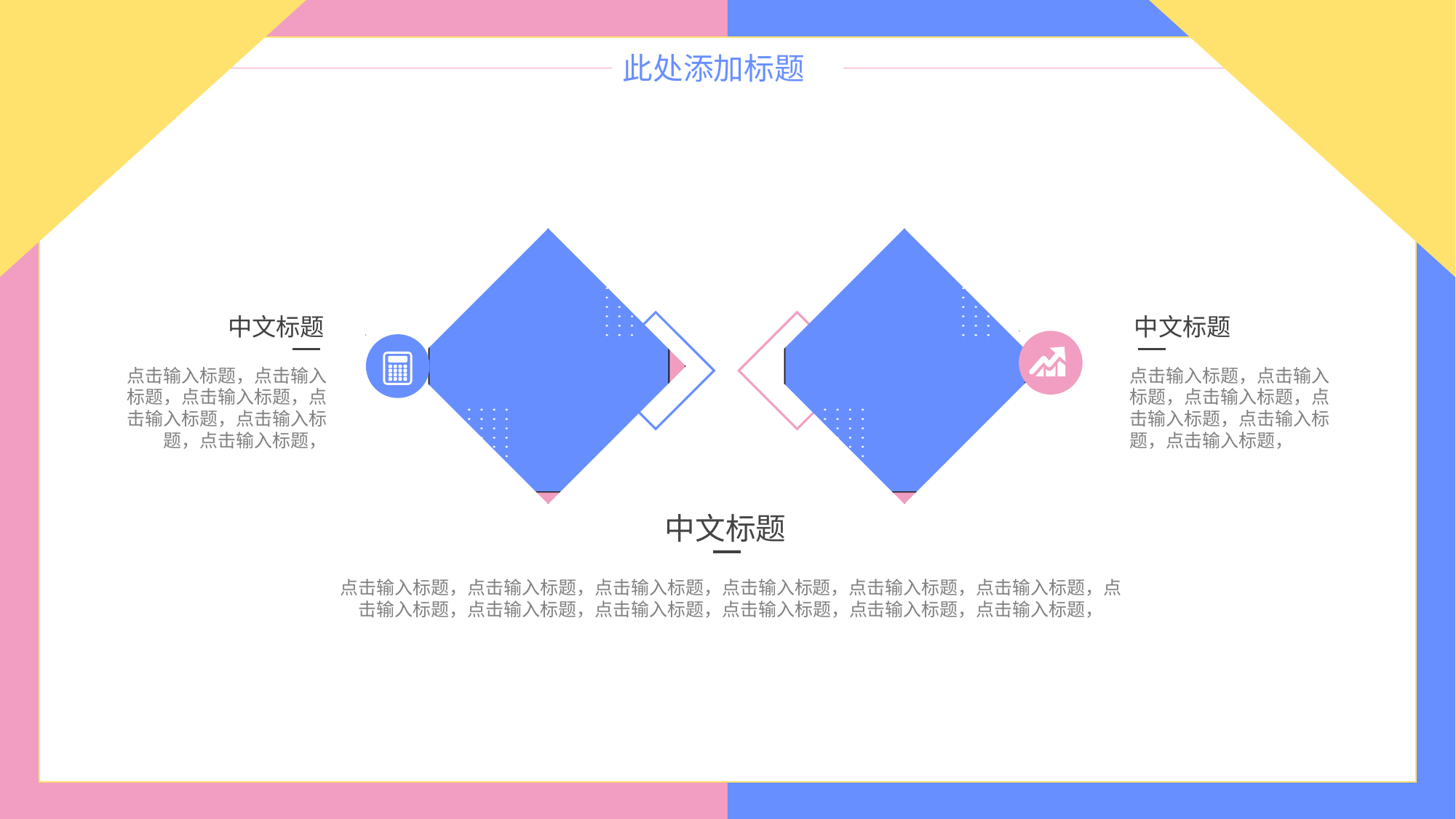

此处添加标题

中文标题
中文标题

点击输入标题，点击输入标题，点击输入标题，点击输入标题，点击输入标题，点击输入标题，
点击输入标题，点击输入标题，点击输入标题，点击输入标题，点击输入标题，点击输入标题，
中文标题
点击输入标题，点击输入标题，点击输入标题，点击输入标题，点击输入标题，点击输入标题，点击输入标题，点击输入标题，点击输入标题，点击输入标题，点击输入标题，点击输入标题，